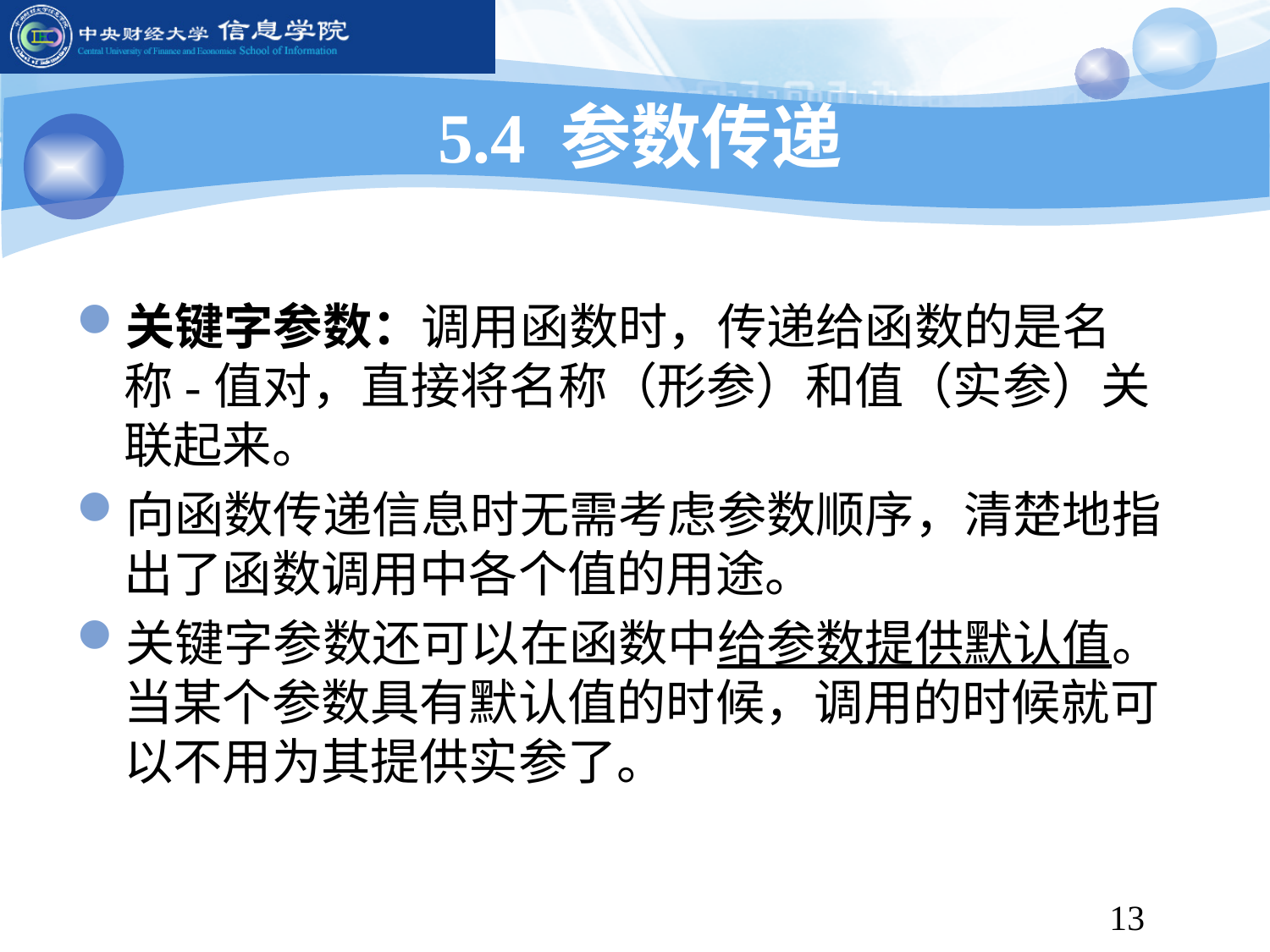

# 5.4 参数传递
关键字参数：调用函数时，传递给函数的是名称-值对，直接将名称（形参）和值（实参）关联起来。
向函数传递信息时无需考虑参数顺序，清楚地指出了函数调用中各个值的用途。
关键字参数还可以在函数中给参数提供默认值。当某个参数具有默认值的时候，调用的时候就可以不用为其提供实参了。